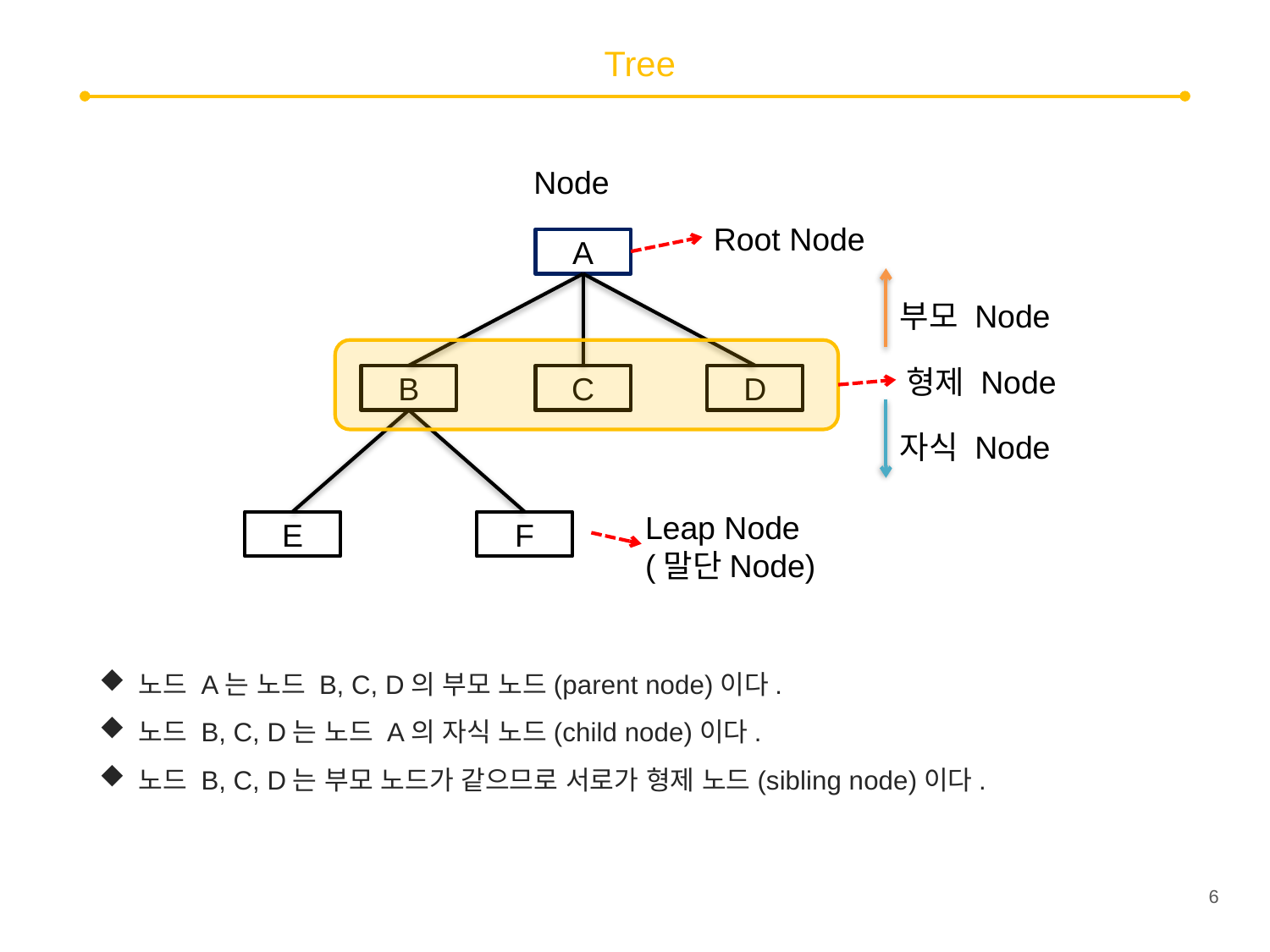

# Tree
Node
Root Node
A
B
C
D
E
F
부모 Node

형제 Node
자식 Node
Leap Node
(말단Node)
노드 A는 노드 B, C, D의 부모 노드(parent node)이다.
노드 B, C, D는 노드 A의 자식 노드(child node)이다.
노드 B, C, D는 부모 노드가 같으므로 서로가 형제 노드(sibling node)이다.